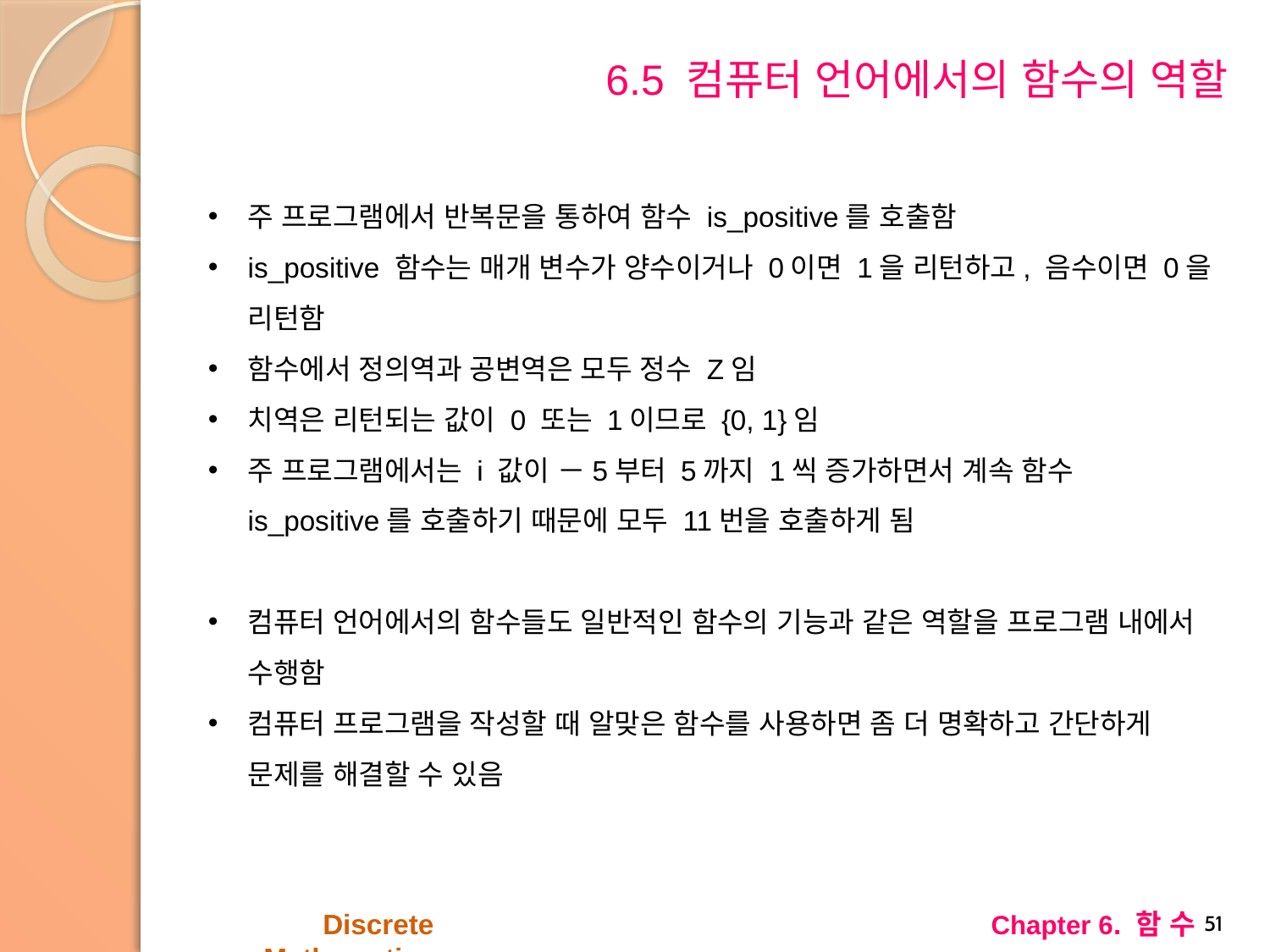

# 6.5 컴퓨터 언어에서의 함수의 역할
주 프로그램에서 반복문을 통하여 함수 is_positive를 호출함
is_positive 함수는 매개 변수가 양수이거나 0이면 1을 리턴하고, 음수이면 0을 리턴함
함수에서 정의역과 공변역은 모두 정수 Z임
치역은 리턴되는 값이 0 또는 1이므로 {0, 1}임
주 프로그램에서는 i 값이 －5부터 5까지 1씩 증가하면서 계속 함수 is_positive를 호출하기 때문에 모두 11번을 호출하게 됨

컴퓨터 언어에서의 함수들도 일반적인 함수의 기능과 같은 역할을 프로그램 내에서 수행함
컴퓨터 프로그램을 작성할 때 알맞은 함수를 사용하면 좀 더 명확하고 간단하게 문제를 해결할 수 있음
Discrete Mathematics
Chapter 6. 함 수
51